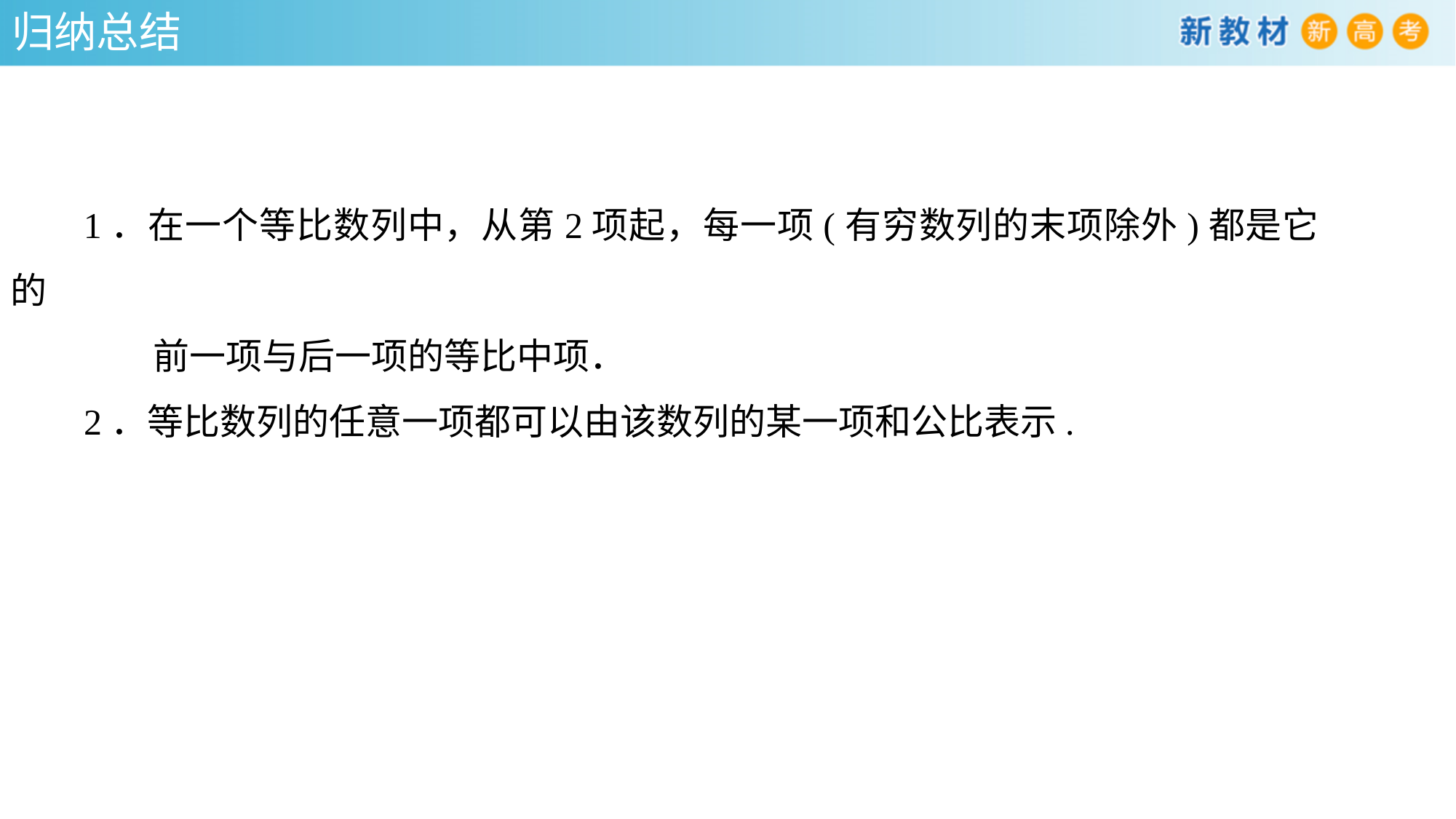

归纳总结
1．在一个等比数列中，从第2项起，每一项(有穷数列的末项除外)都是它的
      前一项与后一项的等比中项．
    2．等比数列的任意一项都可以由该数列的某一项和公比表示.